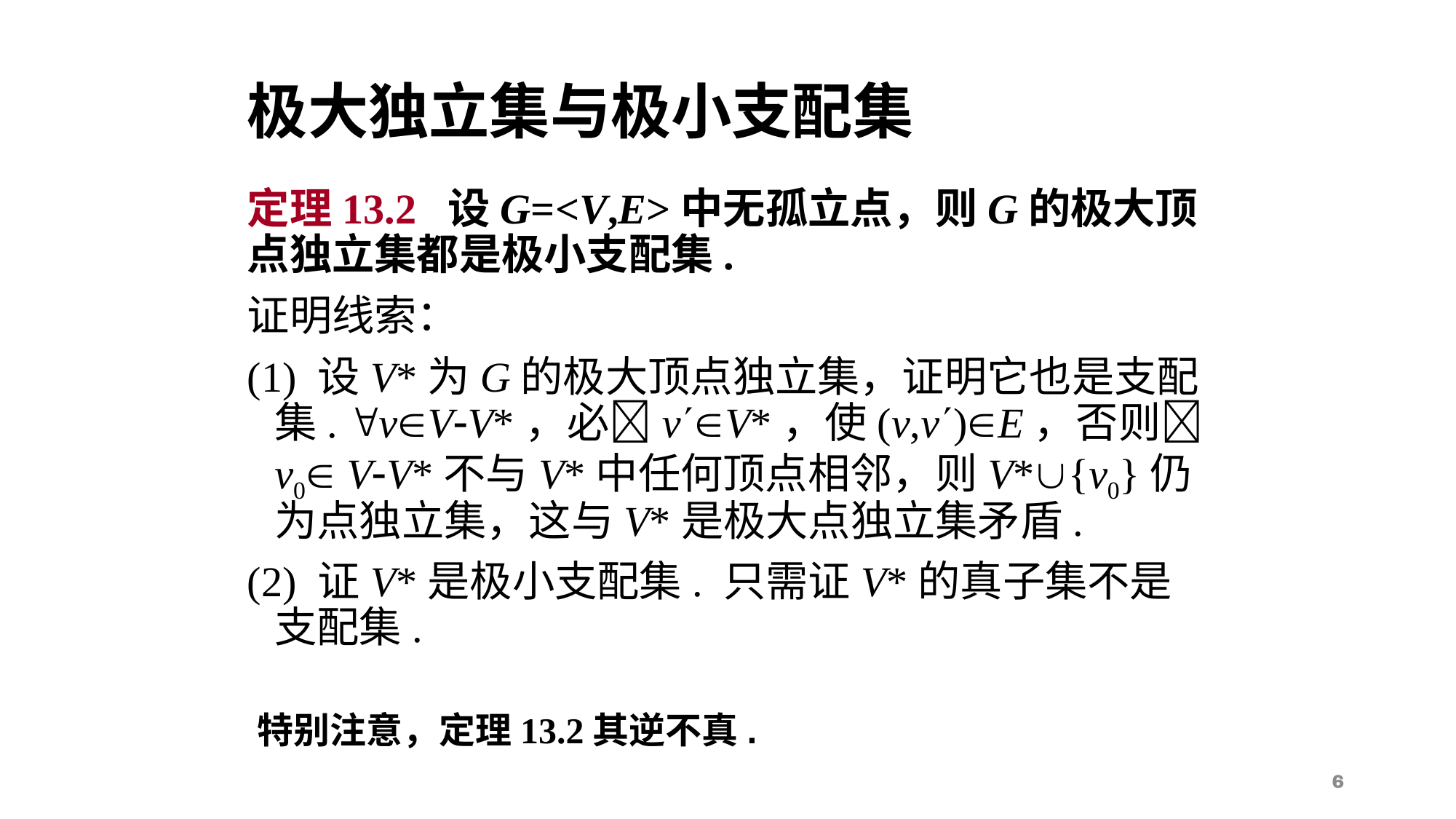

# 极大独立集与极小支配集
定理13.2  设G=<V,E>中无孤立点，则G的极大顶点独立集都是极小支配集.
证明线索：
(1) 设V*为G的极大顶点独立集，证明它也是支配集. ∀v∈V−V*，必∃v′∈V*，使(v,v′)∈E，否则∃v0∈ V−V*不与V*中任何顶点相邻，则V*∪{v0}仍为点独立集，这与V*是极大点独立集矛盾.
(2) 证V*是极小支配集. 只需证V*的真子集不是支配集.
特别注意，定理13.2其逆不真.
6